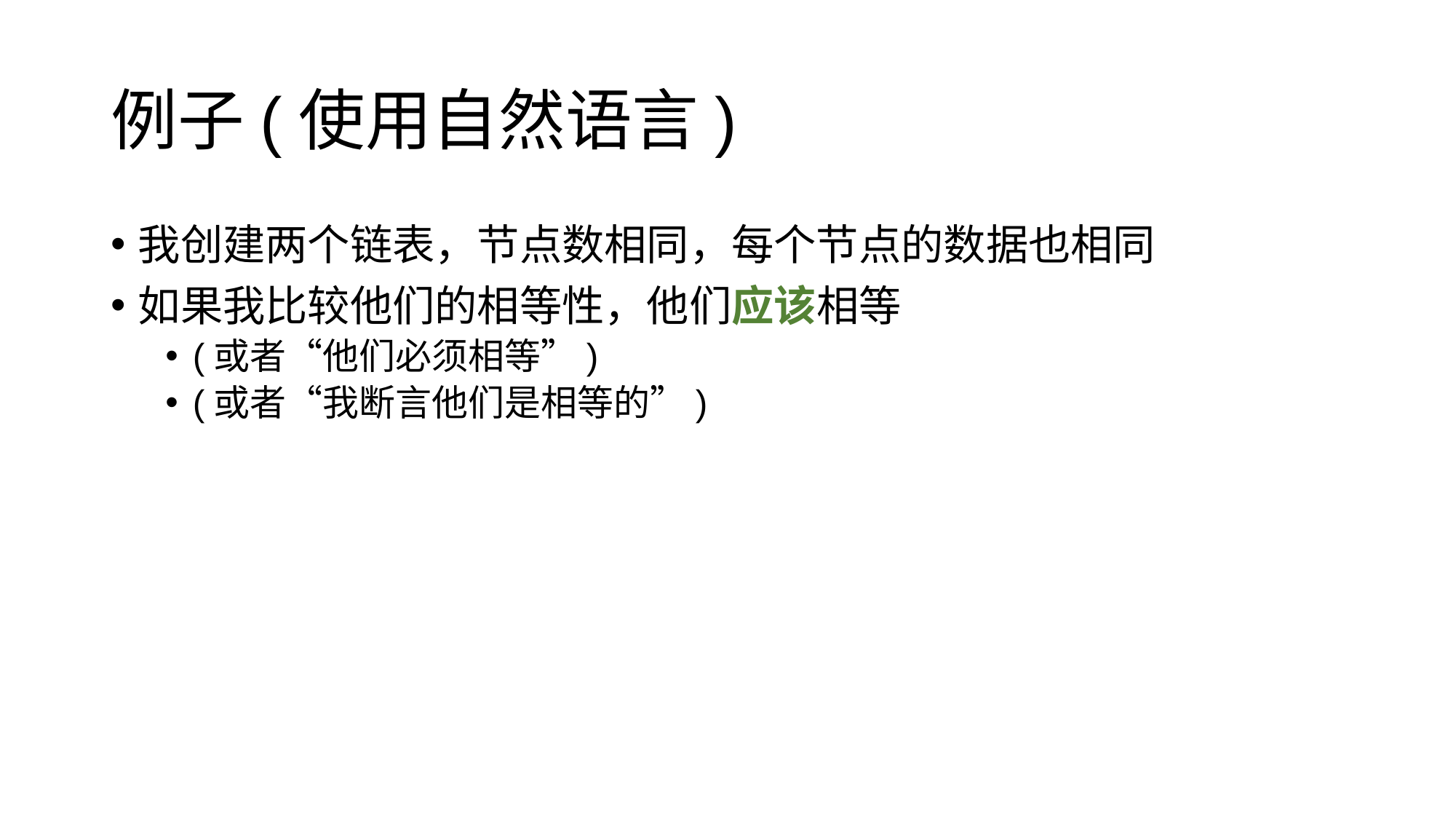

# 例子(使用自然语言)
我创建两个链表，节点数相同，每个节点的数据也相同
如果我比较他们的相等性，他们应该相等
(或者“他们必须相等”)
(或者“我断言他们是相等的”)